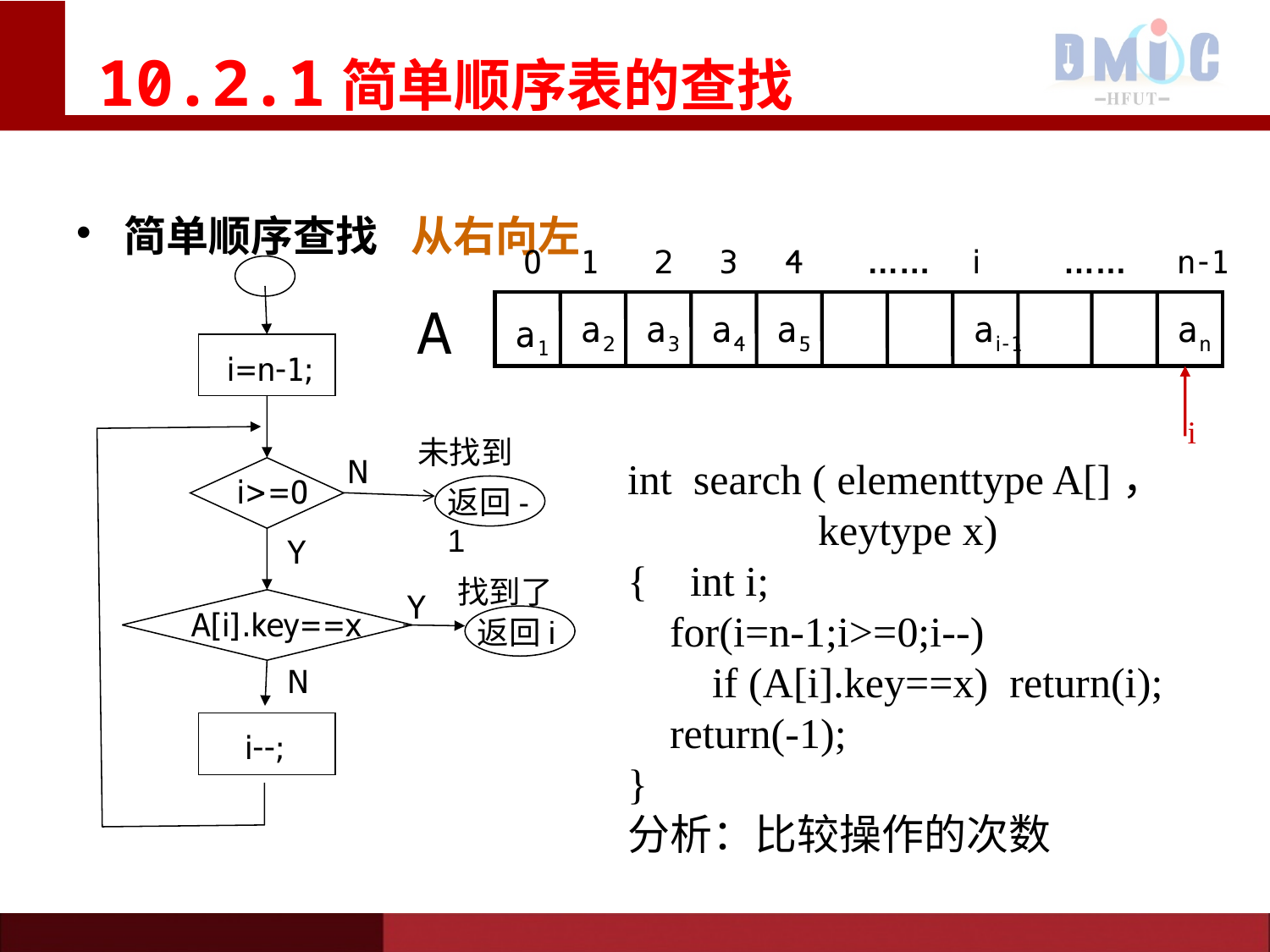

# 10.2.1简单顺序表的查找
简单顺序查找   从右向左
0
1
2
3
4
……
i
……
n-1
A

a2
a3
a4
a5
ai-1
an
a1

i=n-1;

i
未找到

N
int  search ( elementtype A[]，
                  keytype x)
{    int i;
    for(i=n-1;i>=0;i--)
        if (A[i].key==x)  return(i);
    return(-1);
}
分析：比较操作的次数

i>=0

返回-1

Y

找到了
Y

A[i].key==x
返回i

N

i--;
14